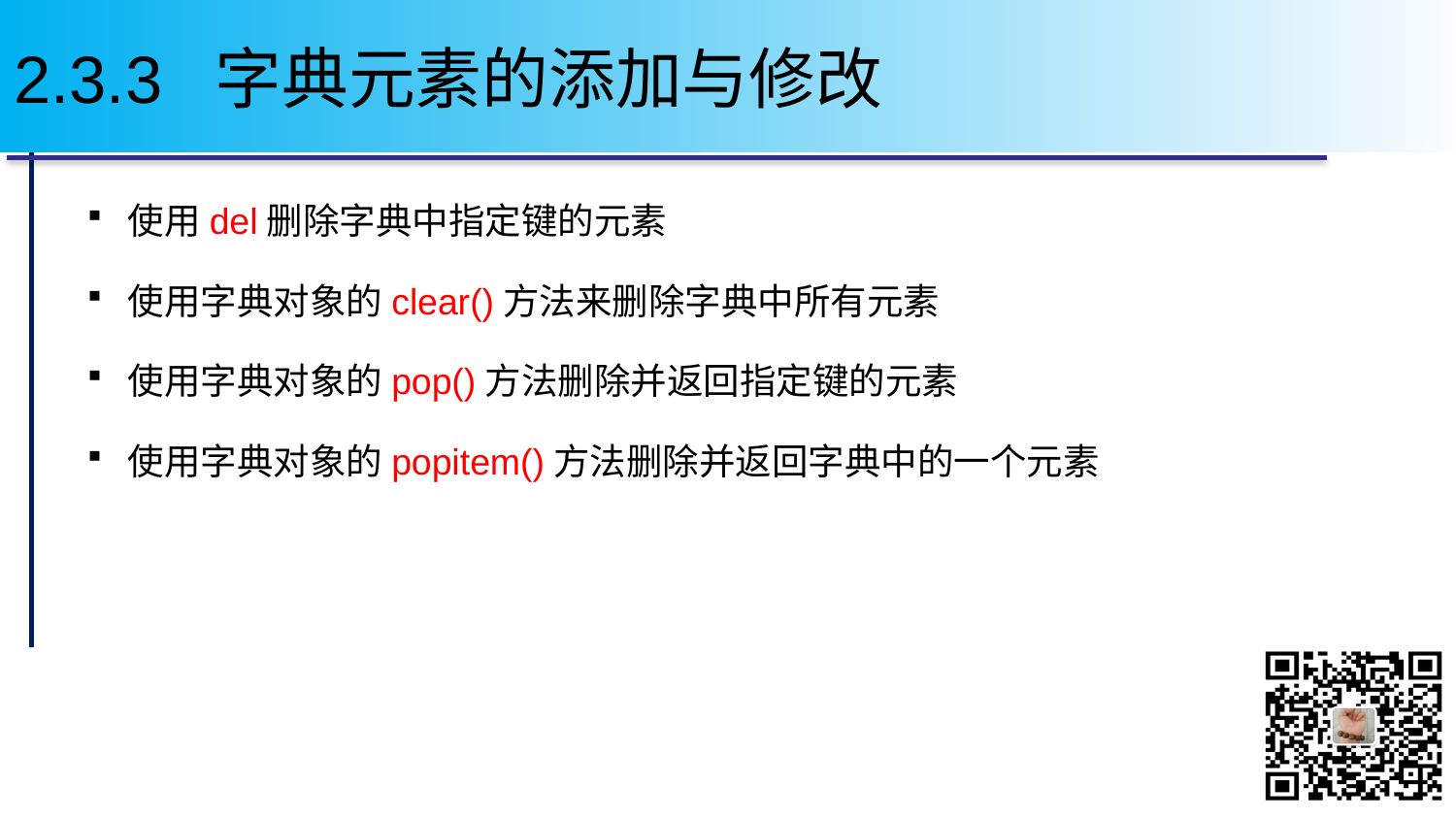

# 2.3.3  字典元素的添加与修改
使用del删除字典中指定键的元素
使用字典对象的clear()方法来删除字典中所有元素
使用字典对象的pop()方法删除并返回指定键的元素
使用字典对象的popitem()方法删除并返回字典中的一个元素